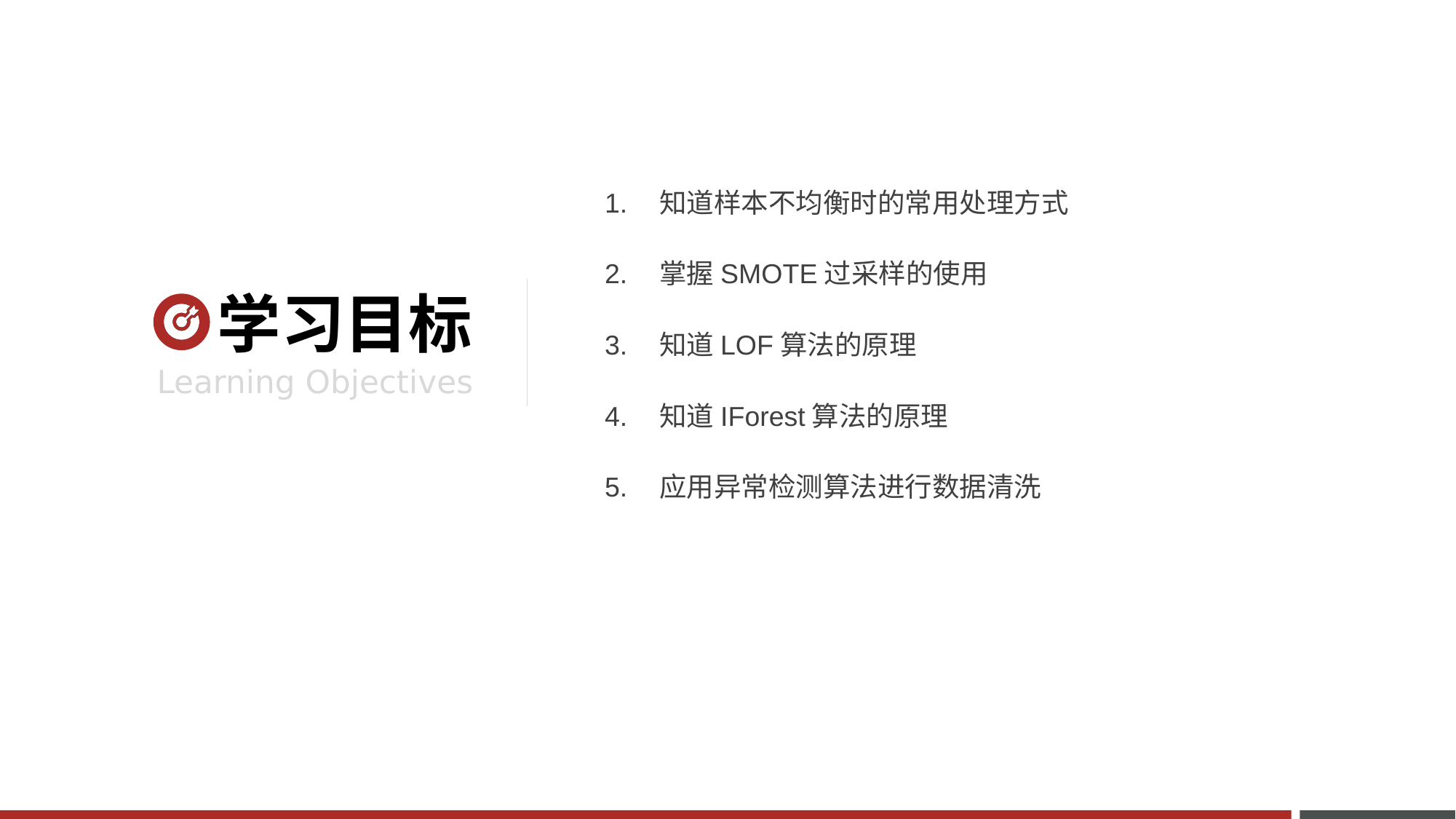

知道样本不均衡时的常用处理方式
掌握SMOTE过采样的使用
知道LOF算法的原理
知道IForest算法的原理
应用异常检测算法进行数据清洗